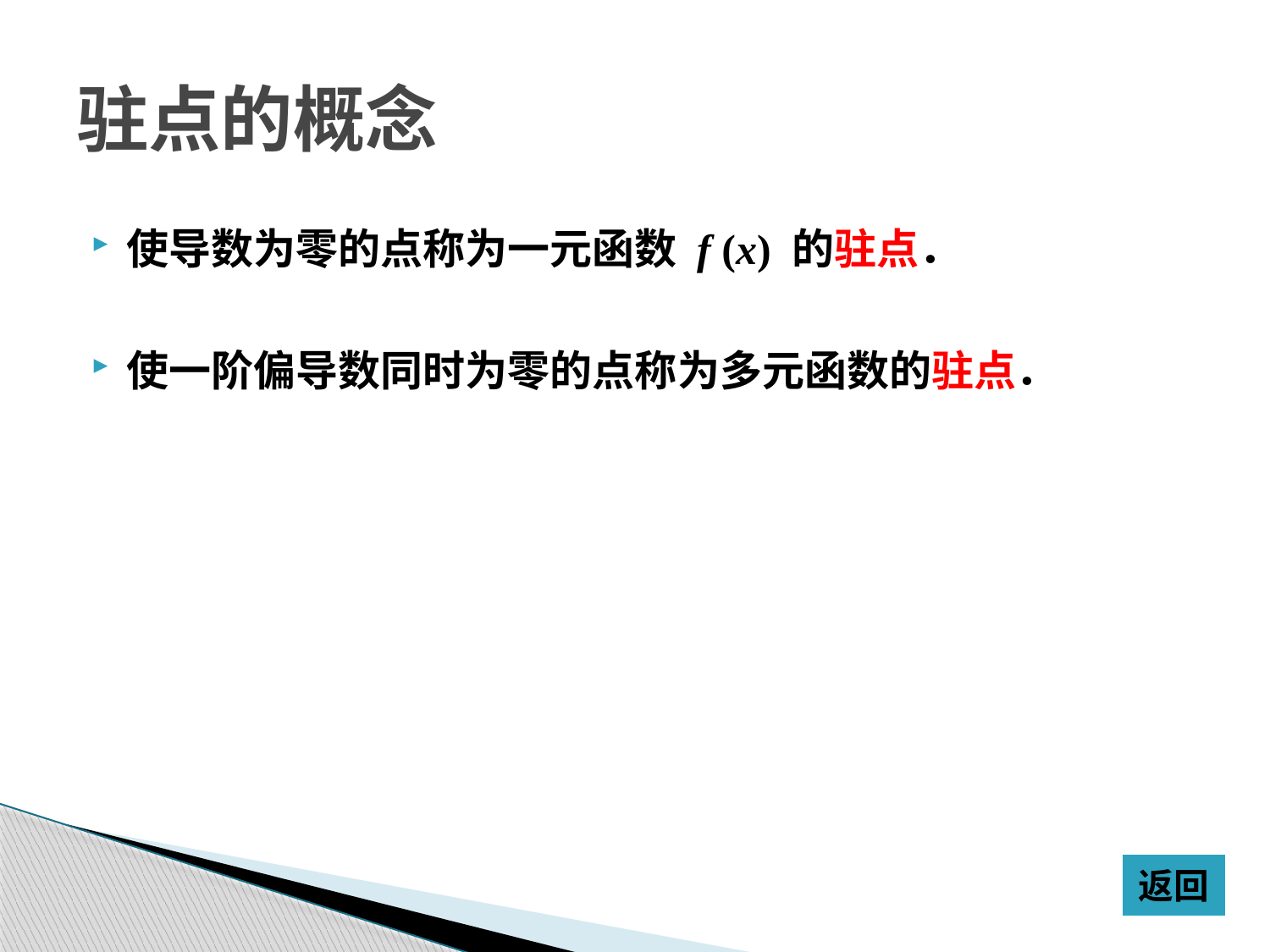

# 驻点的概念
使导数为零的点称为一元函数 f (x) 的驻点．

使一阶偏导数同时为零的点称为多元函数的驻点．

返回